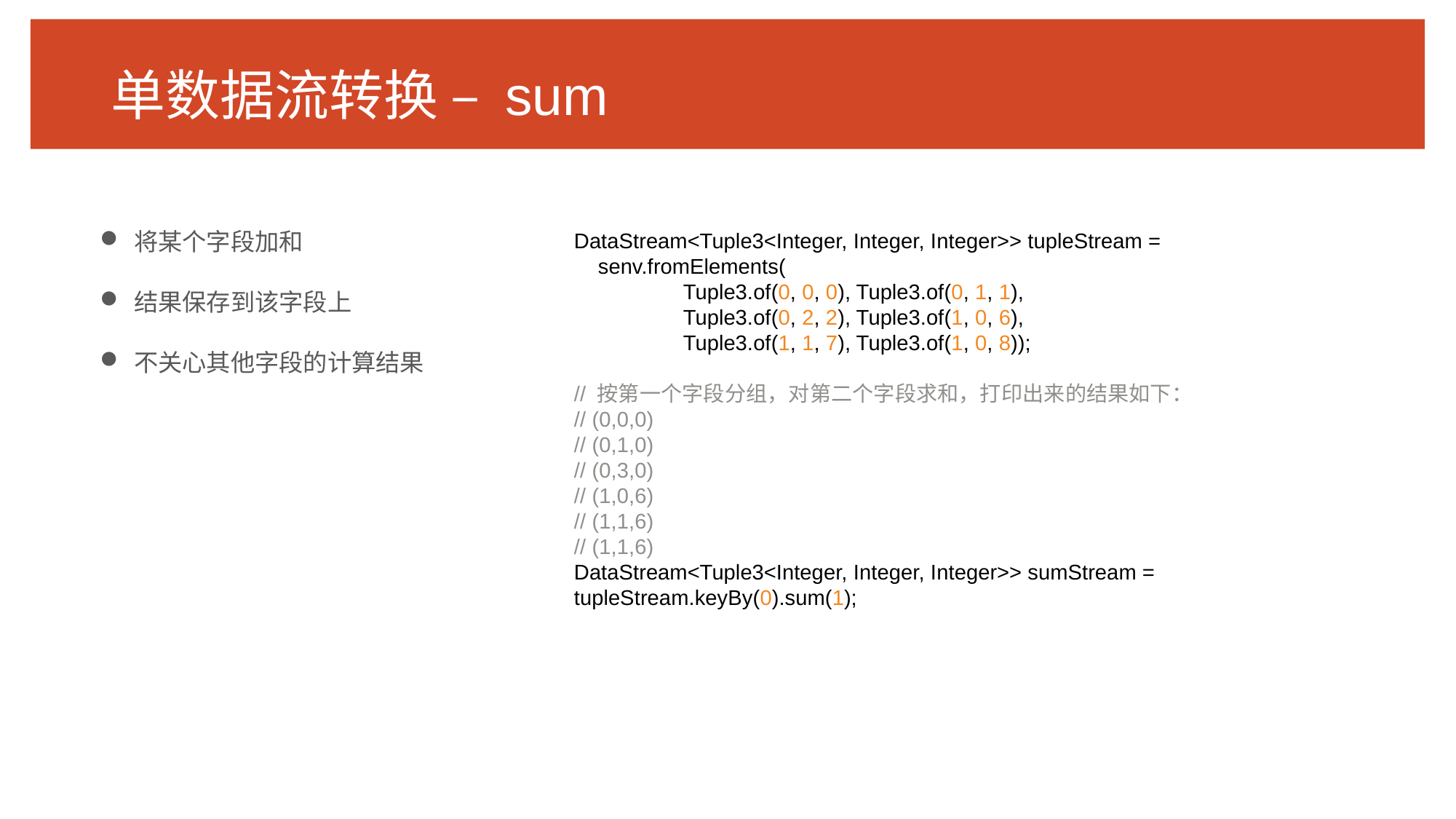

# 单数据流转换 – sum
将某个字段加和
结果保存到该字段上
不关心其他字段的计算结果
DataStream<Tuple3<Integer, Integer, Integer>> tupleStream =
    senv.fromElements(
	Tuple3.of(0, 0, 0), Tuple3.of(0, 1, 1),
	Tuple3.of(0, 2, 2), Tuple3.of(1, 0, 6),
	Tuple3.of(1, 1, 7), Tuple3.of(1, 0, 8));

// 按第一个字段分组，对第二个字段求和，打印出来的结果如下：
// (0,0,0)
// (0,1,0)
// (0,3,0)
// (1,0,6)
// (1,1,6)
// (1,1,6)
DataStream<Tuple3<Integer, Integer, Integer>> sumStream = tupleStream.keyBy(0).sum(1);